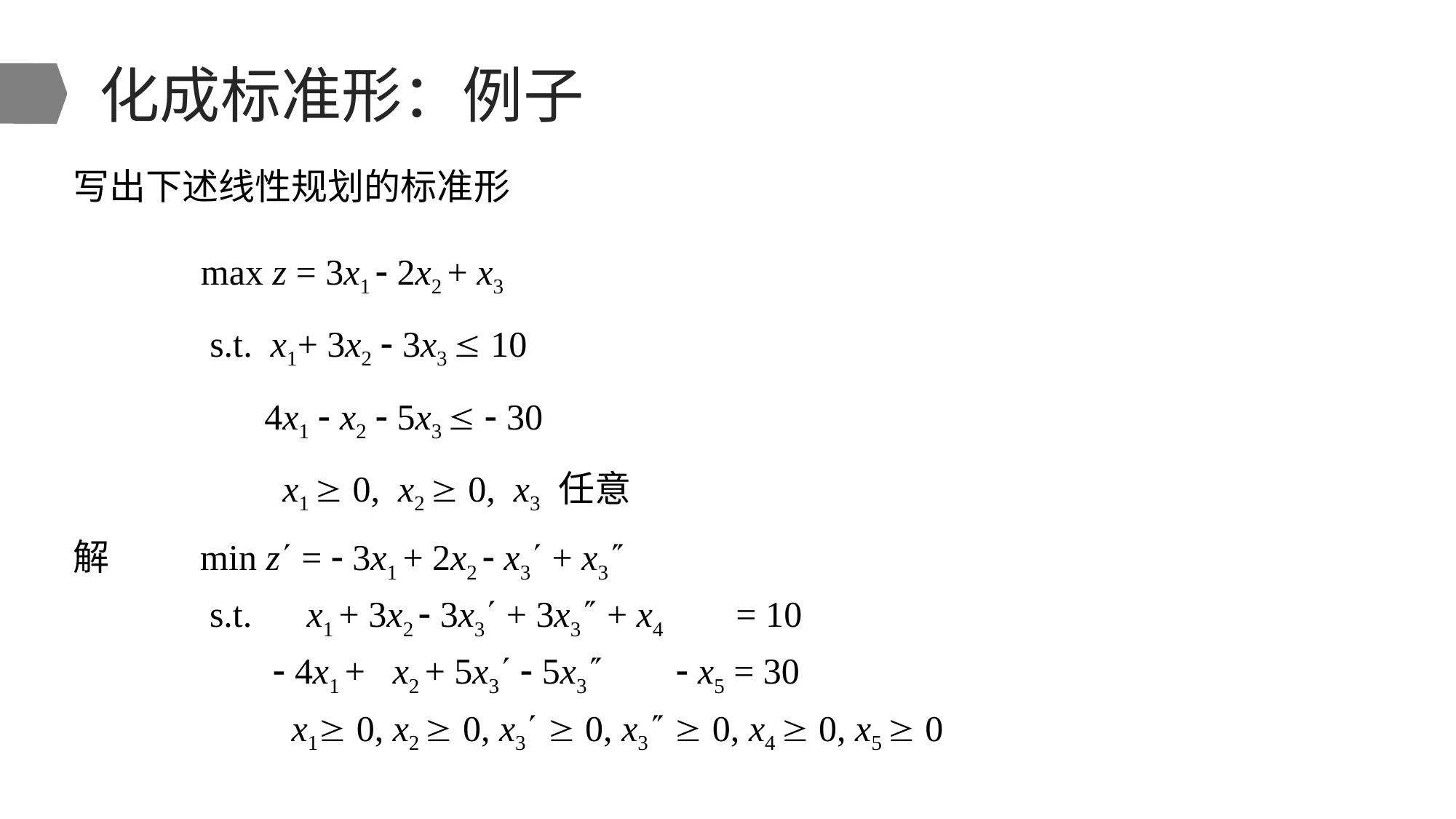

# 化成标准形：例子
31
写出下述线性规划的标准形
              max z = 3x1 − 2x2 + x3
               s.t.  x1+ 3x2 − 3x3 ≤ 10
                     4x1 − x2 − 5x3 ≤ − 30
                       x1 ≥ 0,  x2 ≥ 0,  x3 任意
解          min z′ = − 3x1 + 2x2 − x3′ + x3″
               s.t.      x1 + 3x2 − 3x3′ + 3x3″ + x4        = 10
                      − 4x1 +   x2 + 5x3′ − 5x3″        − x5 = 30
                        x1≥ 0, x2 ≥ 0, x3′ ≥ 0, x3″ ≥ 0, x4 ≥ 0, x5 ≥ 0